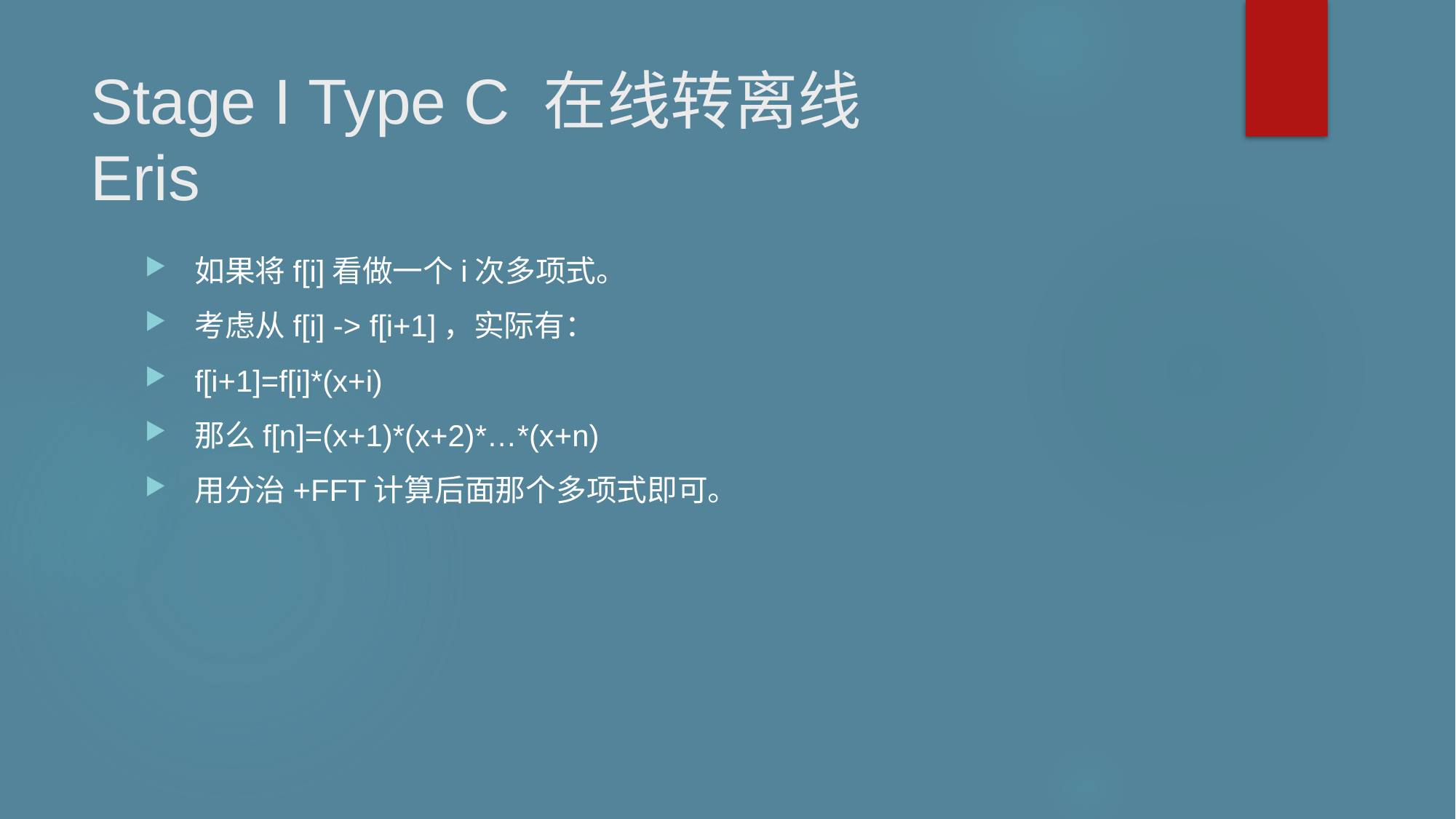

# Stage I Type C 在线转离线 Eris
如果将f[i]看做一个i次多项式。
考虑从f[i] -> f[i+1]，实际有：
f[i+1]=f[i]*(x+i)
那么f[n]=(x+1)*(x+2)*…*(x+n)
用分治+FFT计算后面那个多项式即可。